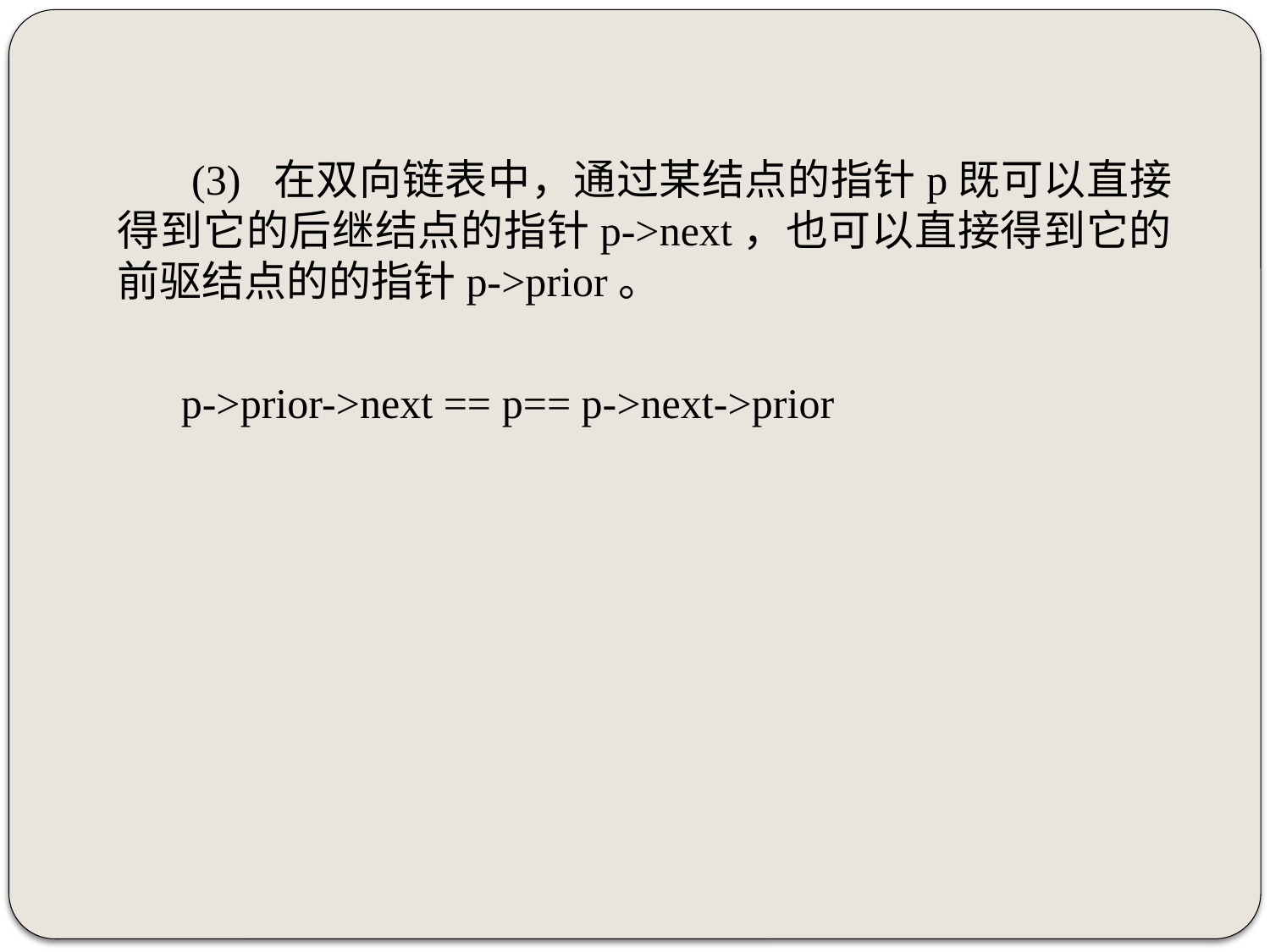

(3)  在双向链表中，通过某结点的指针p既可以直接得到它的后继结点的指针p->next，也可以直接得到它的前驱结点的的指针p->prior。

      p->prior->next == p== p->next->prior